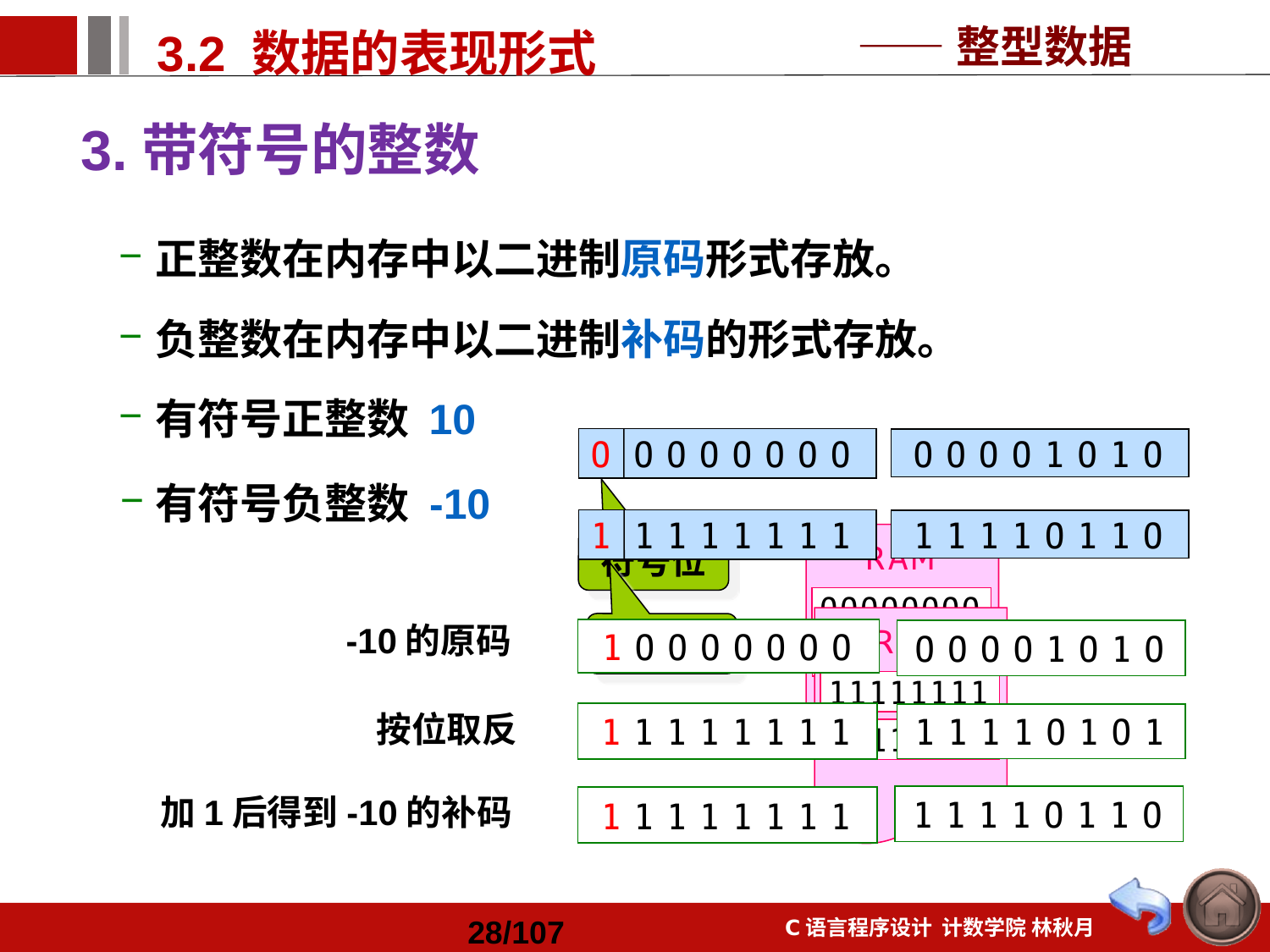

——整型数据
3.带符号的整数
正整数在内存中以二进制原码形式存放。
负整数在内存中以二进制补码的形式存放。
有符号正整数 10

0  0 0 0 0 0 0 0

0 0 0 0 1 0 1 0
有符号负整数 -10
1  1 1 1 1 1 1 1

1 1 1 1 0 1 1 0

RAM
00000000
00001010
符号位

RAM
11111111
11110110
符号位
-10的原码
1 0 0 0 0 0 0 0
0 0 0 0 1 0 1 0
1 1 1 1 1 1 1 1
1 1 1 1 0 1 0 1
1 1 1 1 0 1 1 0
1 1 1 1 1 1 1 1
按位取反
加1后得到-10的补码